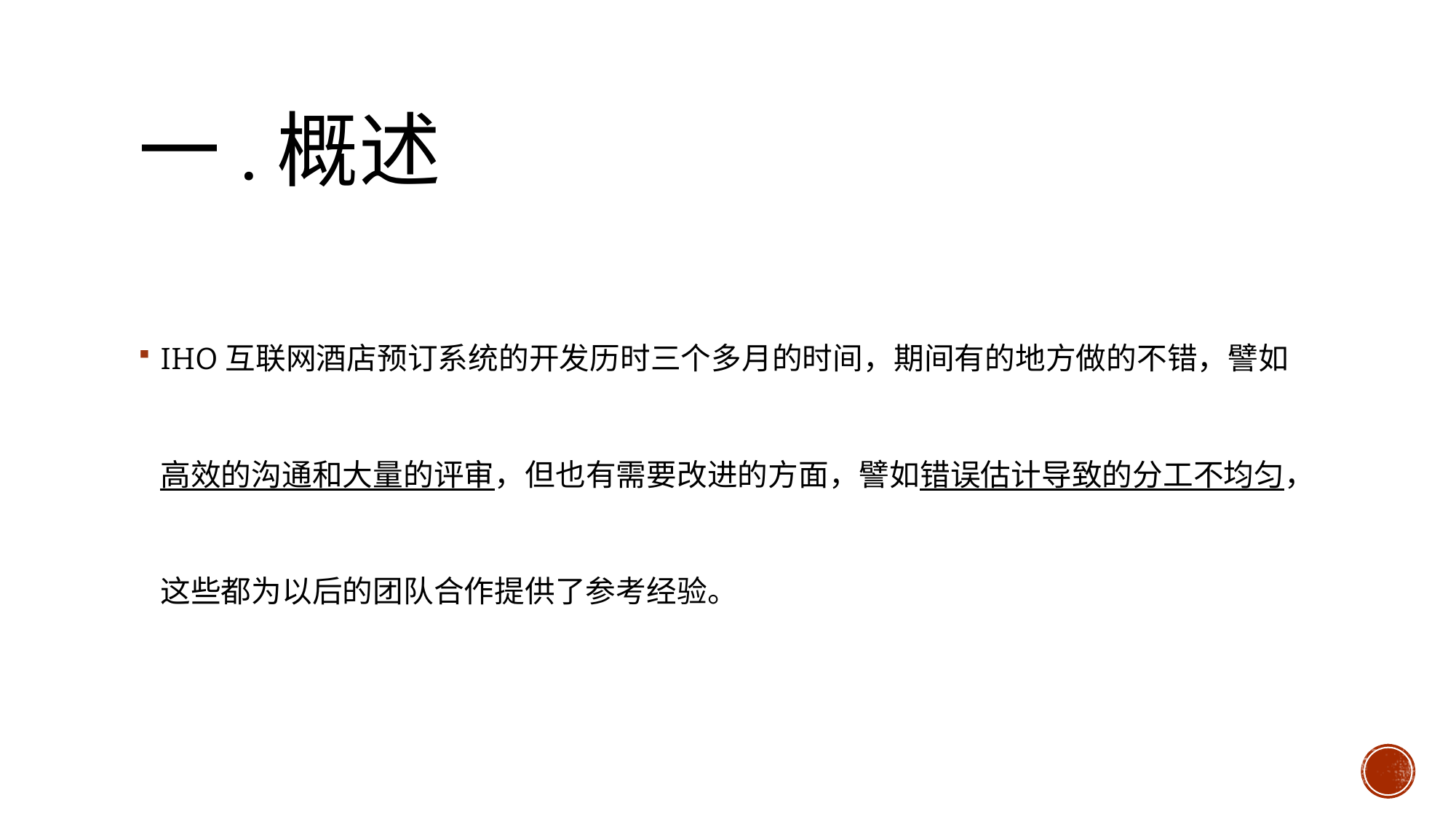

# 一.概述
IHO互联网酒店预订系统的开发历时三个多月的时间，期间有的地方做的不错，譬如高效的沟通和大量的评审，但也有需要改进的方面，譬如错误估计导致的分工不均匀，这些都为以后的团队合作提供了参考经验。